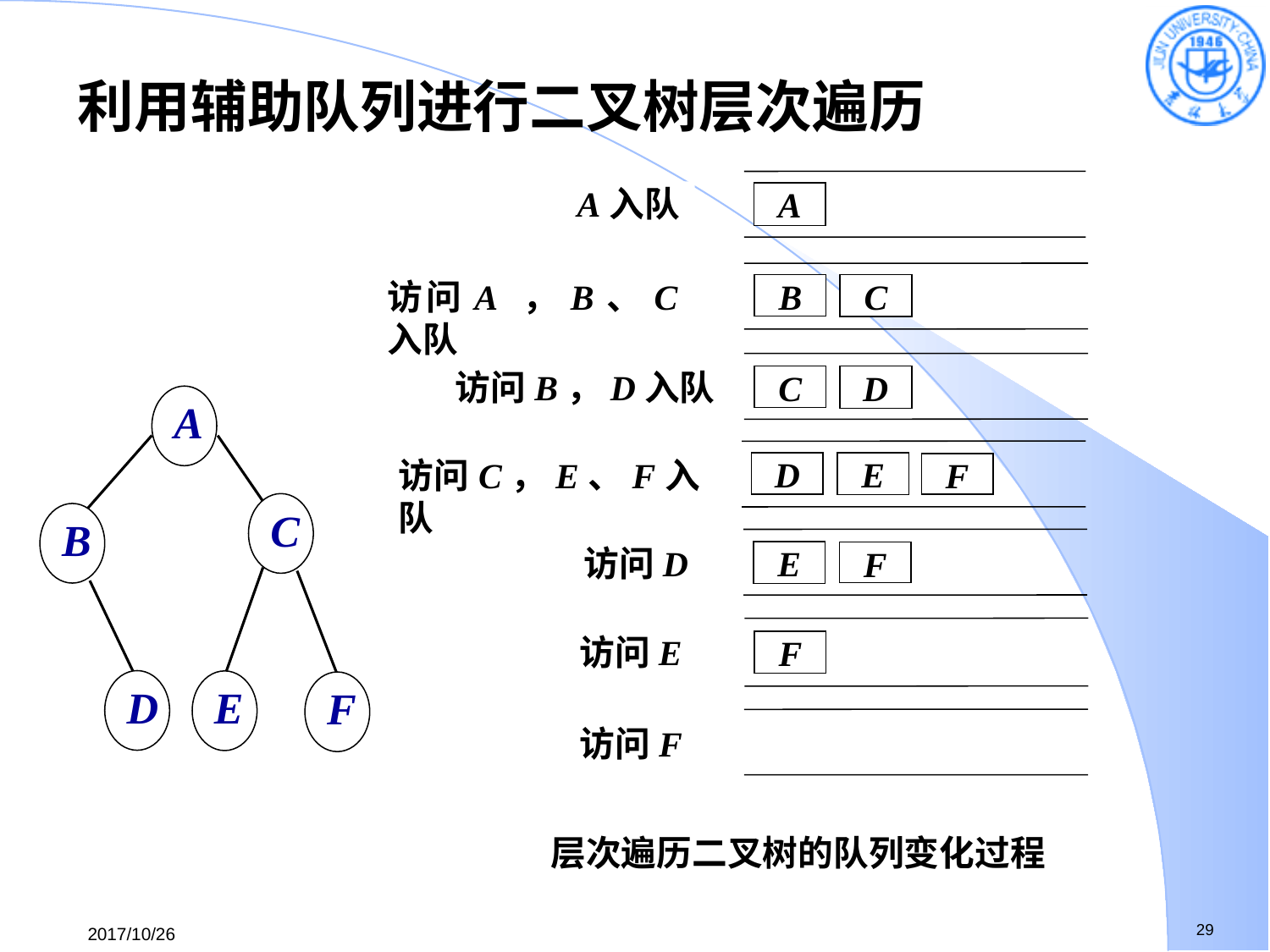

利用辅助队列进行二叉树层次遍历

A入队
A

B
C
访问A ，B、C入队

访问B，D入队
C
D

D
E
访问C，E、F入队
F

E
访问D
F

访问E
F

访问F
层次遍历二叉树的队列变化过程
A

C
B

D
E
F